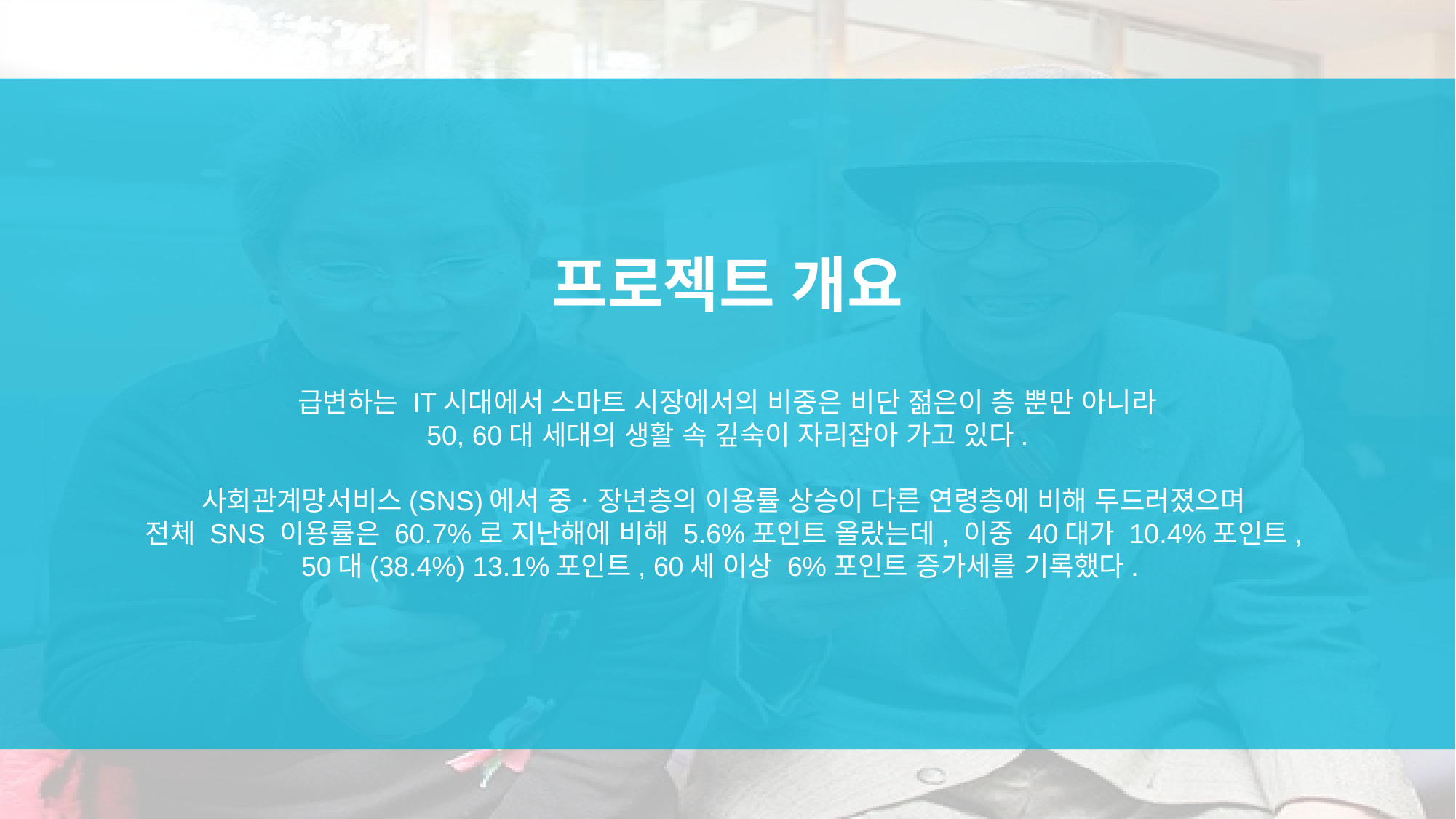

프로젝트 개요
급변하는 IT시대에서 스마트 시장에서의 비중은 비단 젊은이 층 뿐만 아니라
50, 60대 세대의 생활 속 깊숙이 자리잡아 가고 있다.

사회관계망서비스(SNS)에서 중ㆍ장년층의 이용률 상승이 다른 연령층에 비해 두드러졌으며
전체 SNS 이용률은 60.7%로 지난해에 비해 5.6%포인트 올랐는데, 이중 40대가 10.4%포인트,
50대(38.4%) 13.1%포인트, 60세 이상 6%포인트 증가세를 기록했다.